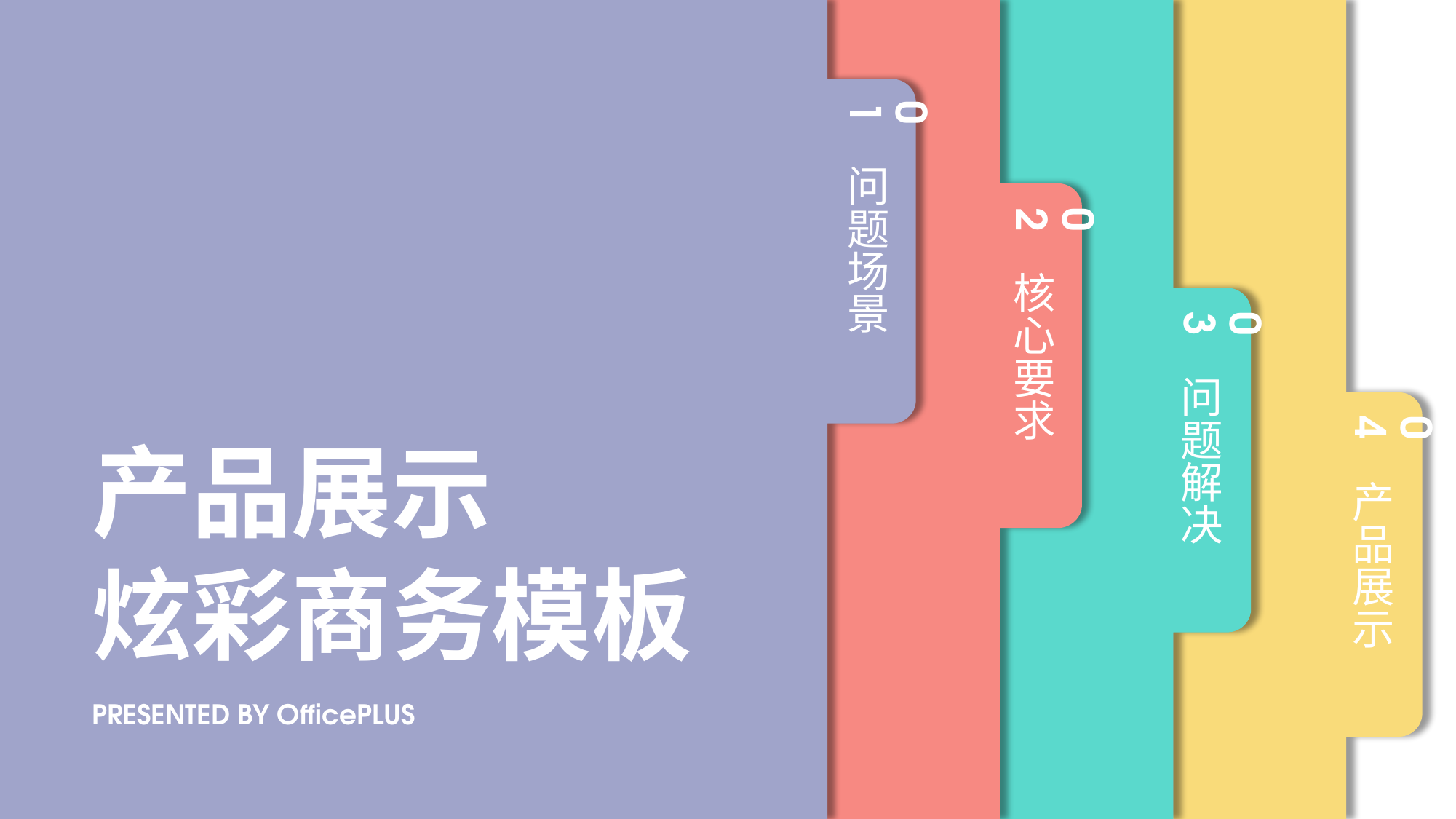

01
问题场景
02
核心要求
03
问题解决
04
产品展示
炫彩商务模板
产品展示
PRESENTED BY OfficePLUS